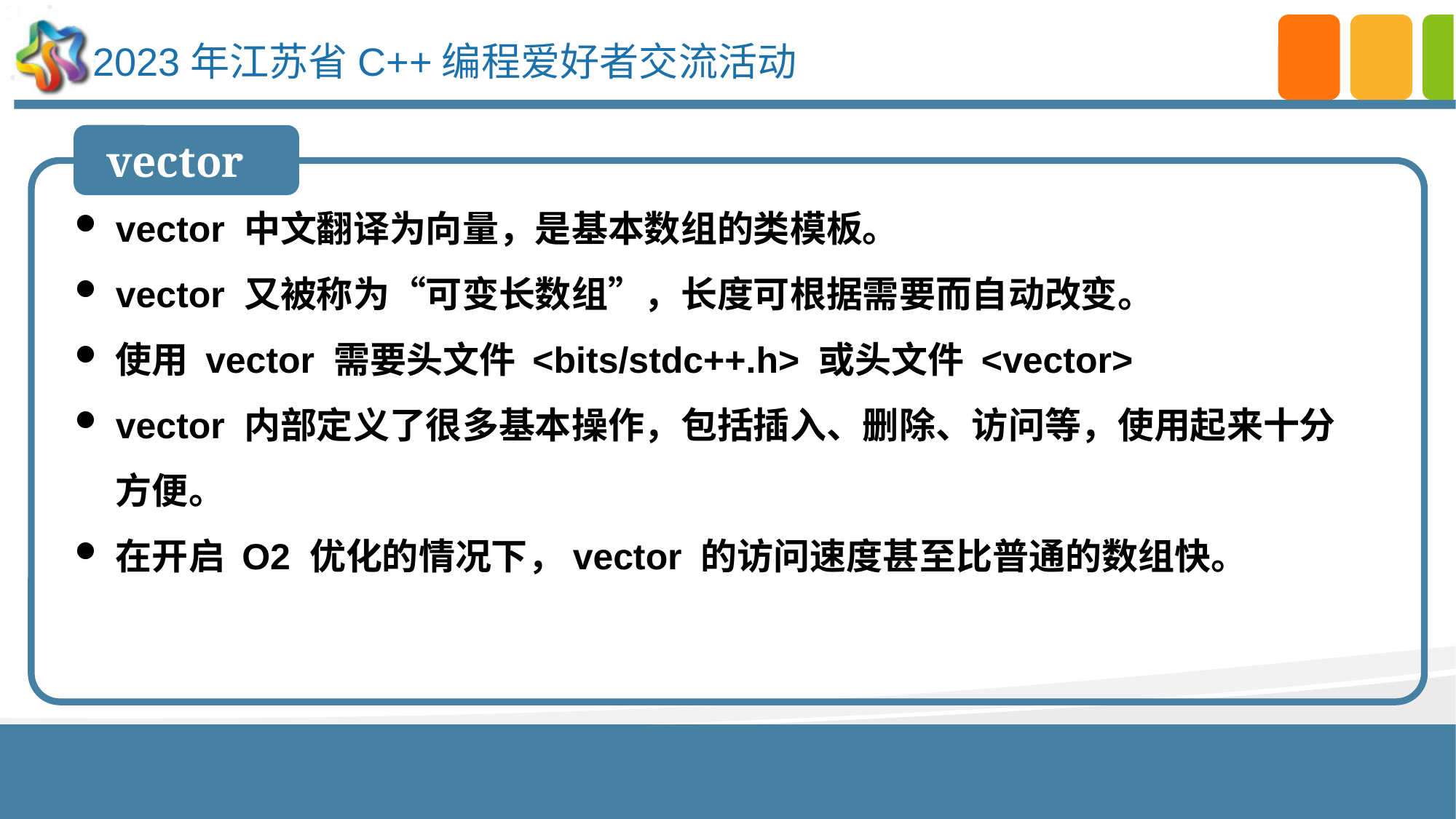

vector
vector 中文翻译为向量，是基本数组的类模板。
vector 又被称为“可变长数组”，长度可根据需要而自动改变。
使用 vector 需要头文件 <bits/stdc++.h> 或头文件 <vector>
vector 内部定义了很多基本操作，包括插入、删除、访问等，使用起来十分方便。
在开启 O2 优化的情况下，vector 的访问速度甚至比普通的数组快。